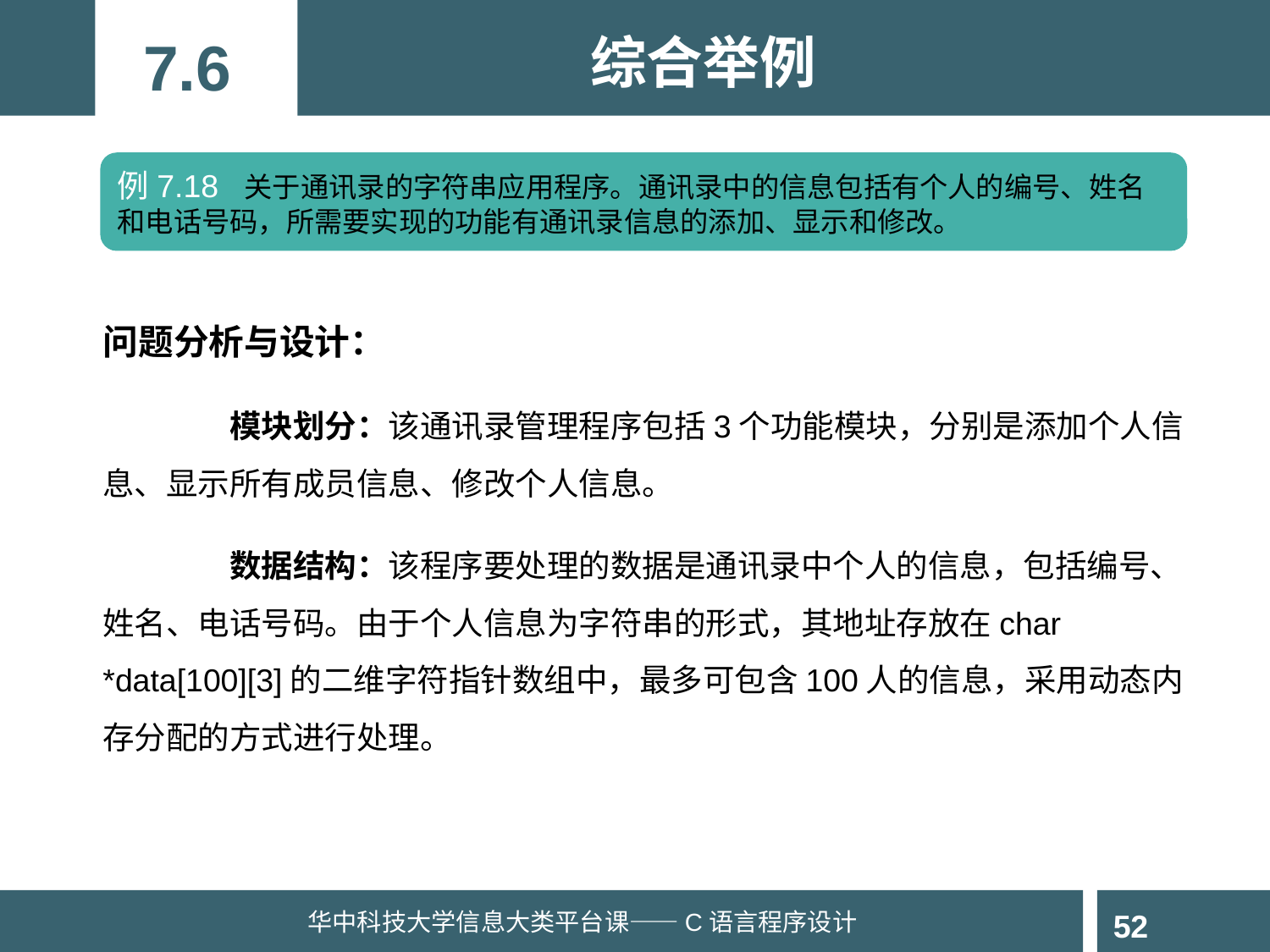

综合举例
7.6
例7.18	关于通讯录的字符串应用程序。通讯录中的信息包括有个人的编号、姓名和电话号码，所需要实现的功能有通讯录信息的添加、显示和修改。
问题分析与设计：

	模块划分：该通讯录管理程序包括3个功能模块，分别是添加个人信息、显示所有成员信息、修改个人信息。

	数据结构：该程序要处理的数据是通讯录中个人的信息，包括编号、姓名、电话号码。由于个人信息为字符串的形式，其地址存放在char *data[100][3]的二维字符指针数组中，最多可包含100人的信息，采用动态内存分配的方式进行处理。